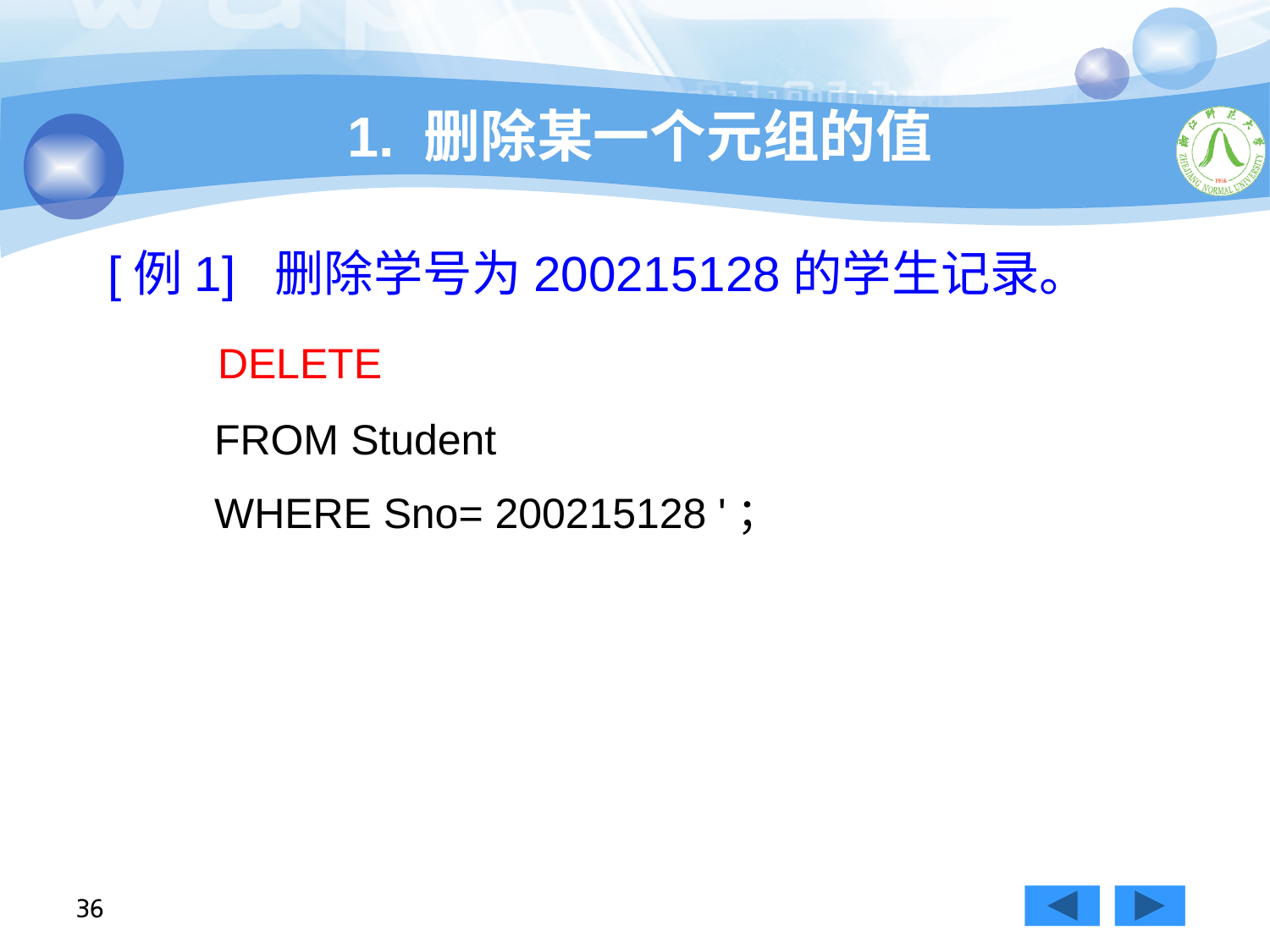

# 1. 删除某一个元组的值
[例1]  删除学号为200215128的学生记录。
        DELETE
         FROM Student
         WHERE Sno= 200215128 '；

36